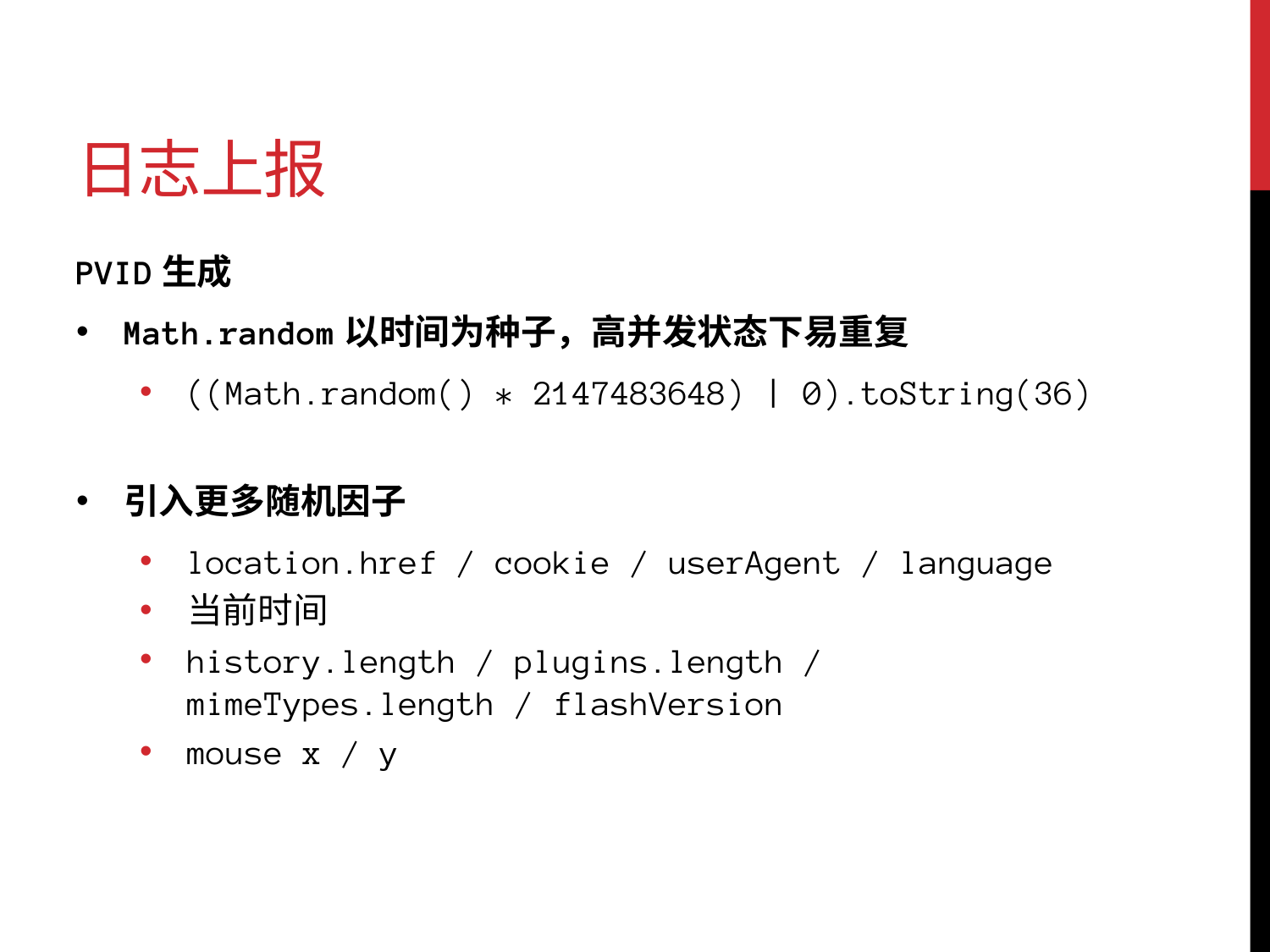

# 日志上报
PVID生成
Math.random以时间为种子，高并发状态下易重复
((Math.random() * 2147483648) | 0).toString(36)

引入更多随机因子
location.href / cookie / userAgent / language
当前时间
history.length / plugins.length / mimeTypes.length / flashVersion
mouse x / y